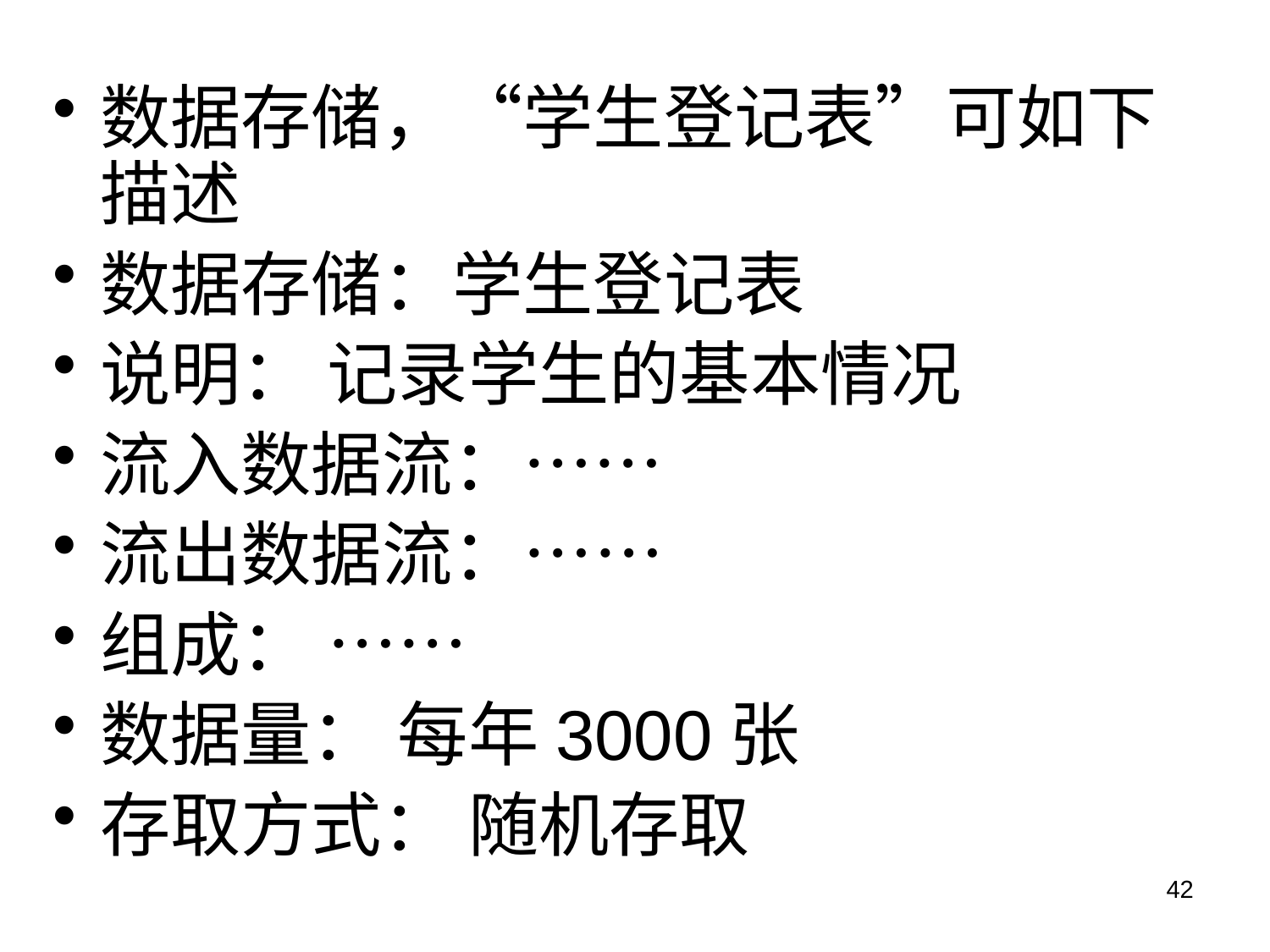

数据存储，“学生登记表”可如下描述
数据存储：学生登记表
说明： 记录学生的基本情况
流入数据流：……
流出数据流：……
组成： ……
数据量： 每年3000张
存取方式： 随机存取

42